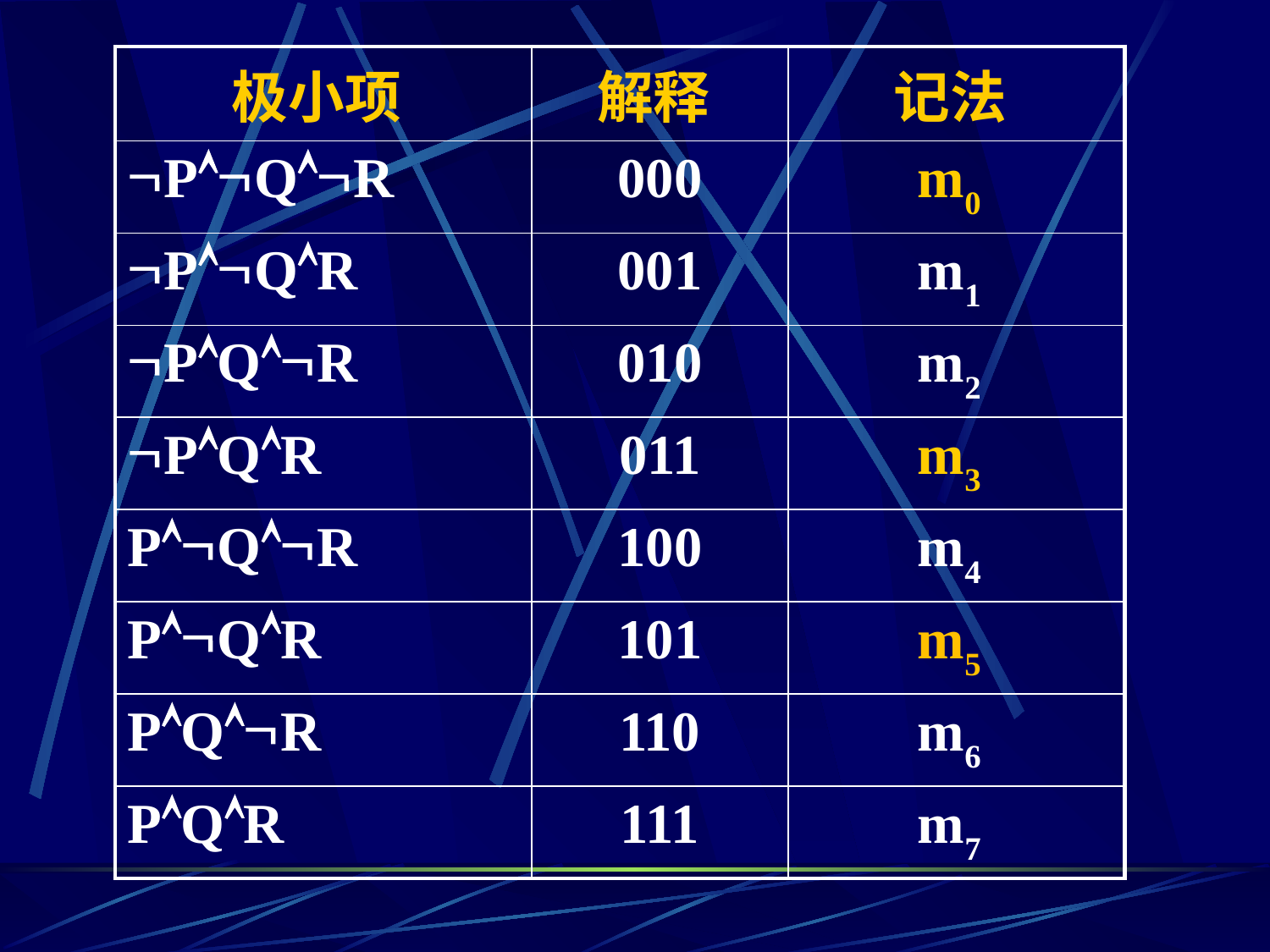

| 极小项 | 解释 | 记法 |
| --- | --- | --- |
| ¬P∧¬Q∧¬R | 000 | m0 |
| ¬P∧¬Q∧R | 001 | m1 |
| ¬P∧Q∧¬R | 010 | m2 |
| ¬P∧Q∧R | 011 | m3 |
| P∧¬Q∧¬R | 100 | m4 |
| P∧¬Q∧R | 101 | m5 |
| P∧Q∧¬R | 110 | m6 |
| P∧Q∧R | 111 | m7 |

100